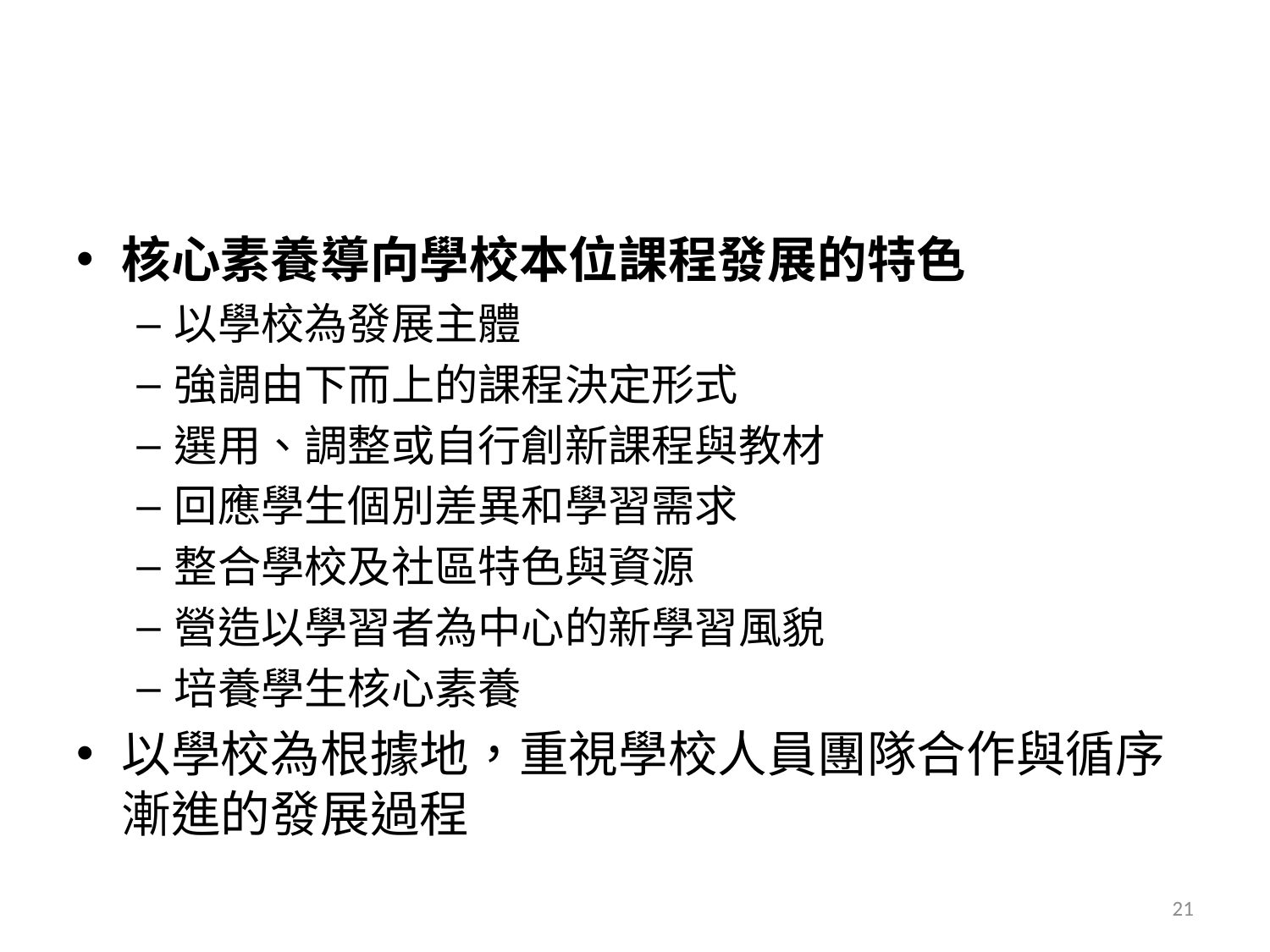

#
核心素養導向學校本位課程發展的特色
以學校為發展主體
強調由下而上的課程決定形式
選用、調整或自行創新課程與教材
回應學生個別差異和學習需求
整合學校及社區特色與資源
營造以學習者為中心的新學習風貌
培養學生核心素養
以學校為根據地，重視學校人員團隊合作與循序漸進的發展過程

21